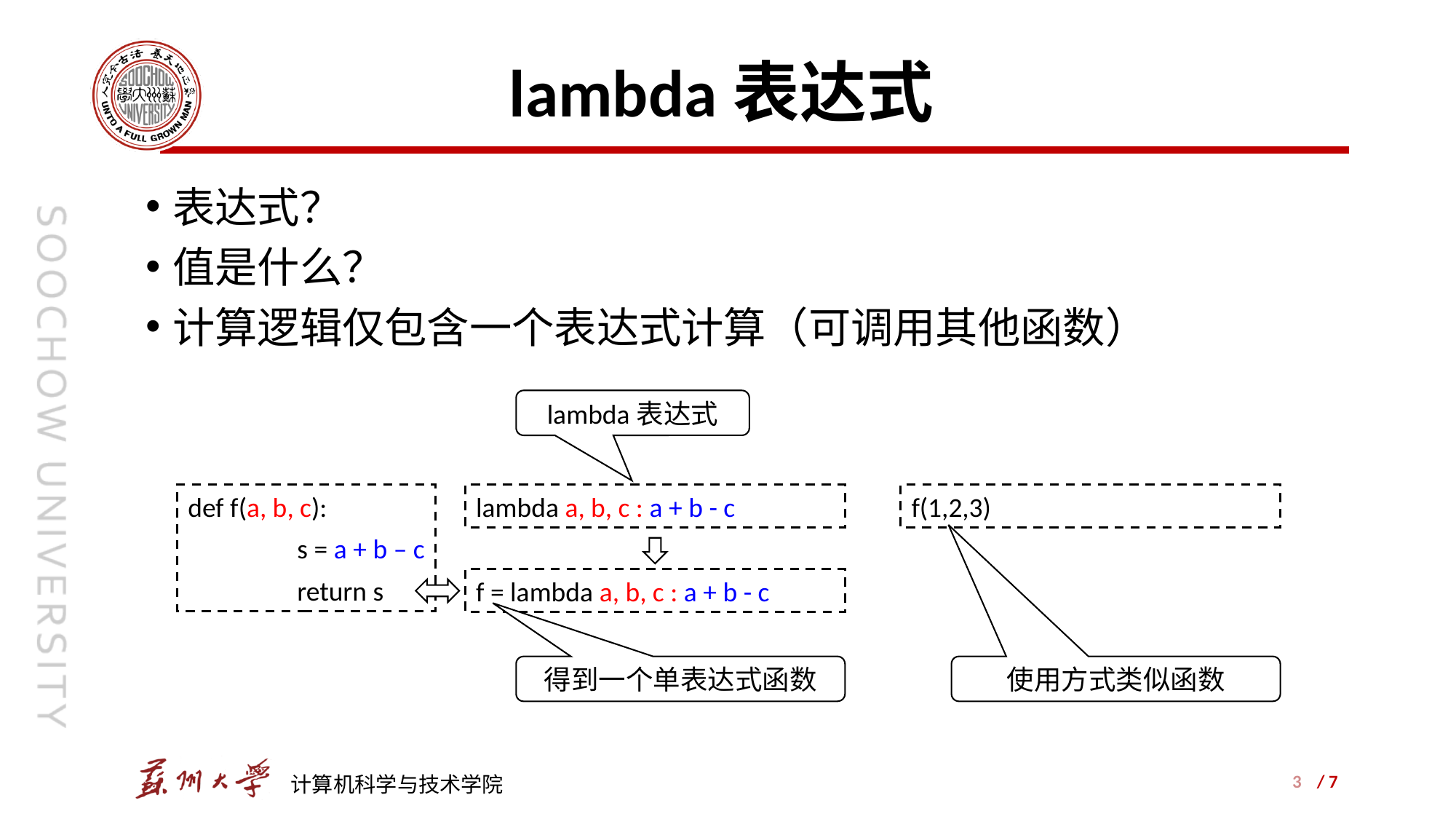

# lambda表达式
表达式？
值是什么？
计算逻辑仅包含一个表达式计算（可调用其他函数）
lambda表达式
def f(a, b, c):
	s = a + b – c
	return s
lambda a, b, c : a + b - c
f(1,2,3)

f = lambda a, b, c : a + b - c

得到一个单表达式函数
使用方式类似函数
3